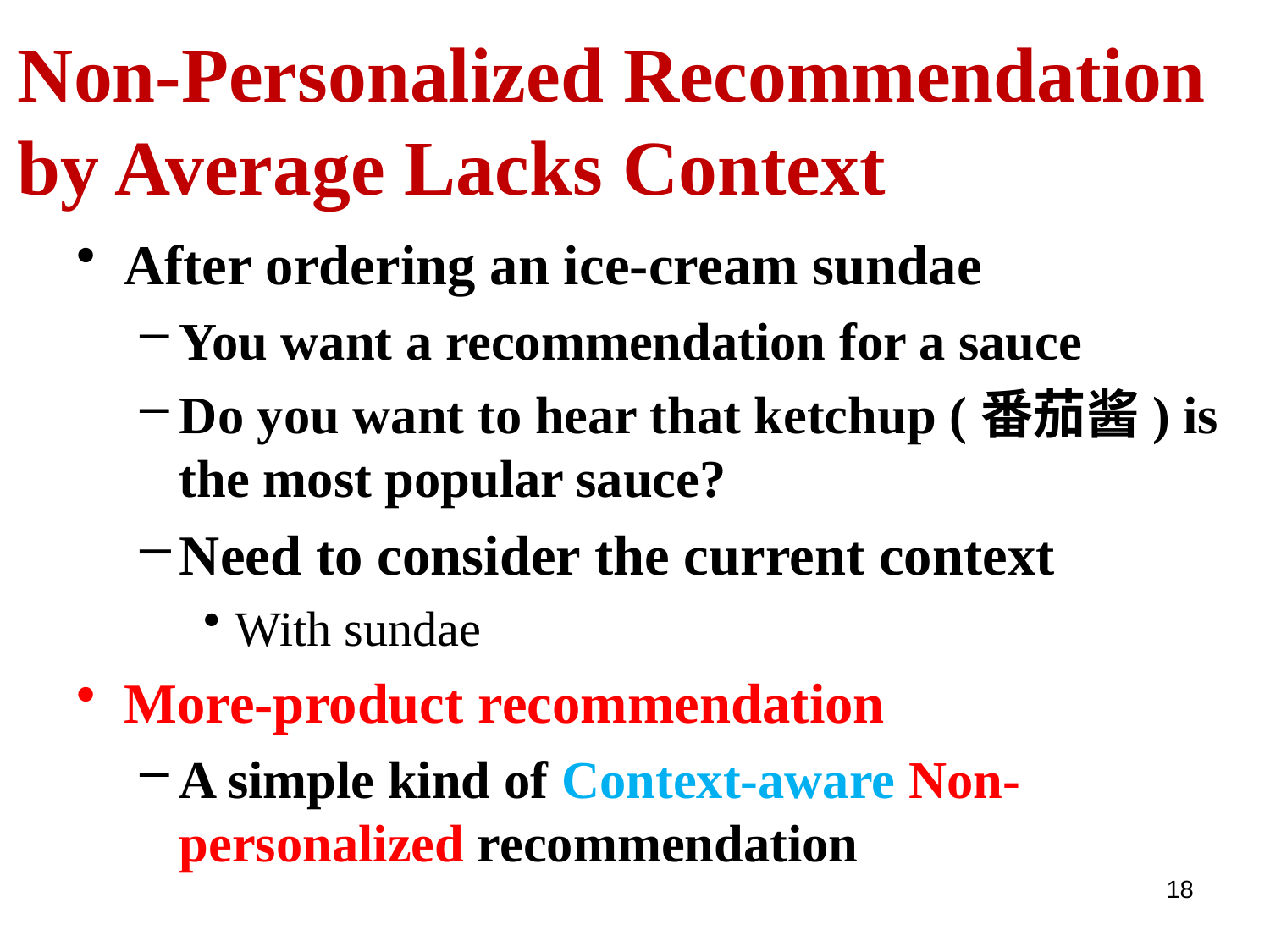

# Non-Personalized Recommendation by Average Lacks Context
After ordering an ice-cream sundae
You want a recommendation for a sauce
Do you want to hear that ketchup (番茄酱) is the most popular sauce?
Need to consider the current context
With sundae
More-product recommendation
A simple kind of Context-aware Non-personalized recommendation
18